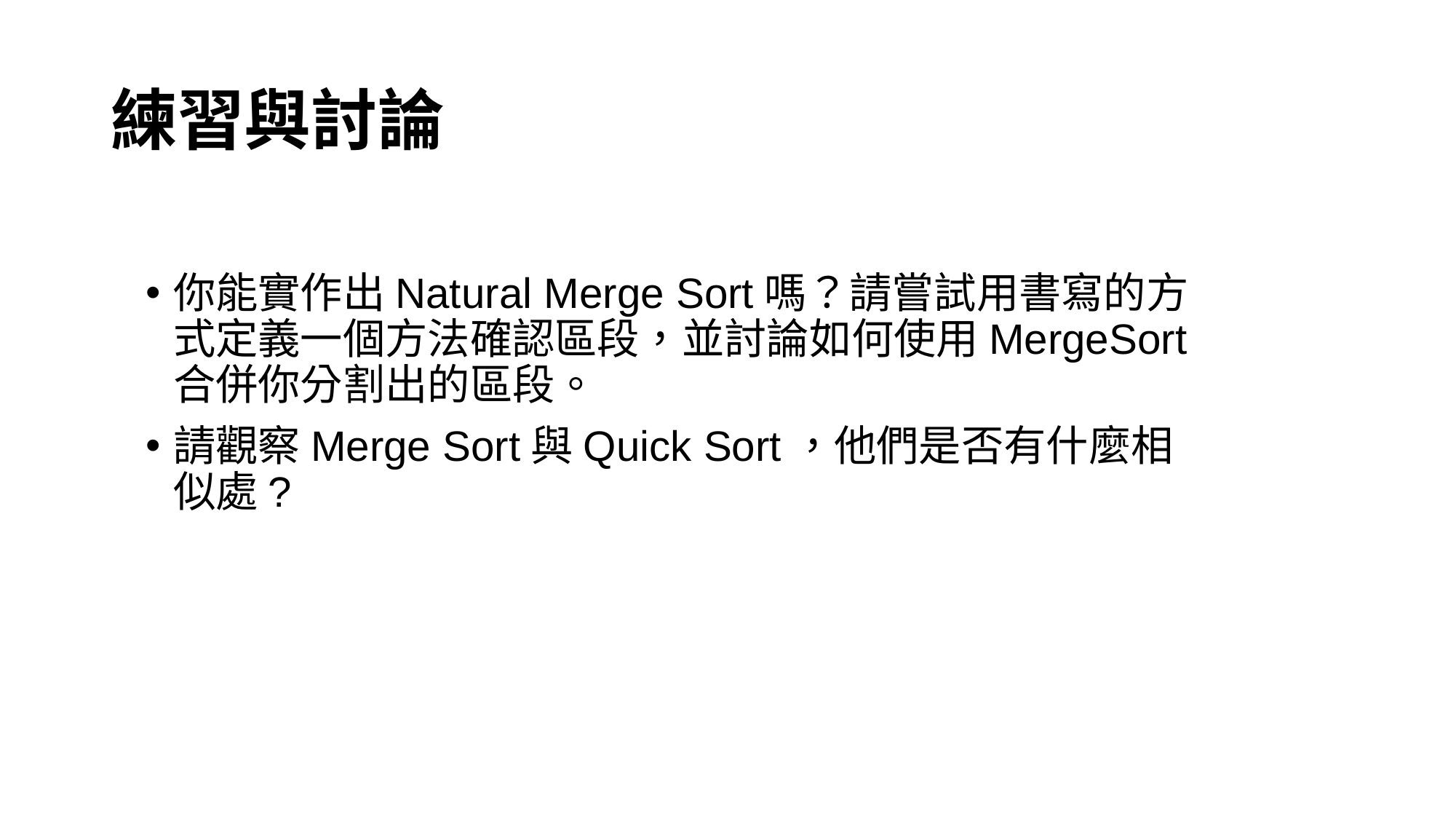

# 練習與討論
你能實作出Natural Merge Sort嗎？請嘗試用書寫的方式定義一個方法確認區段，並討論如何使用MergeSort合併你分割出的區段。
請觀察Merge Sort與Quick Sort，他們是否有什麼相似處?